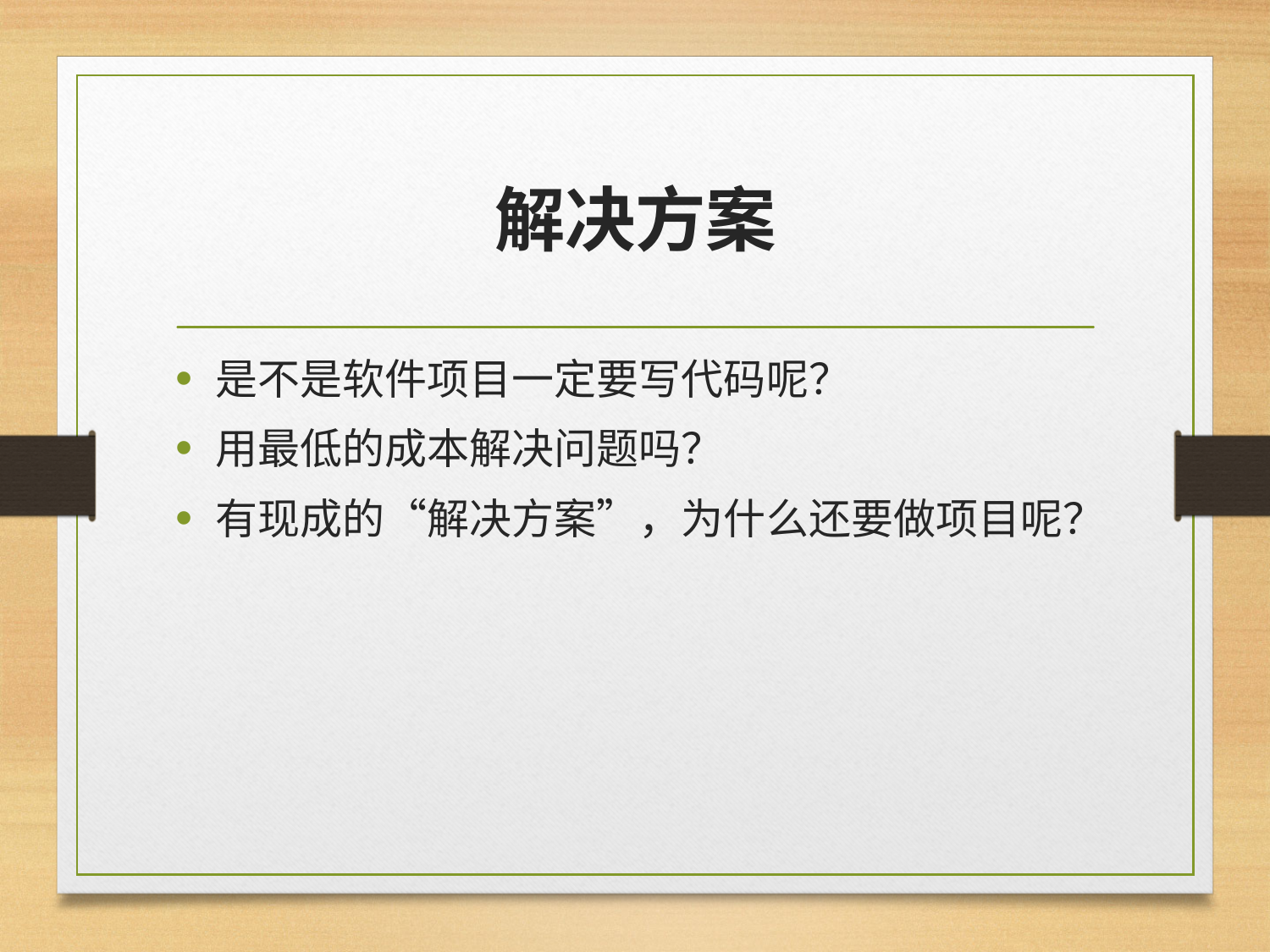

# 解决方案
是不是软件项目一定要写代码呢？
用最低的成本解决问题吗？
有现成的“解决方案”，为什么还要做项目呢？